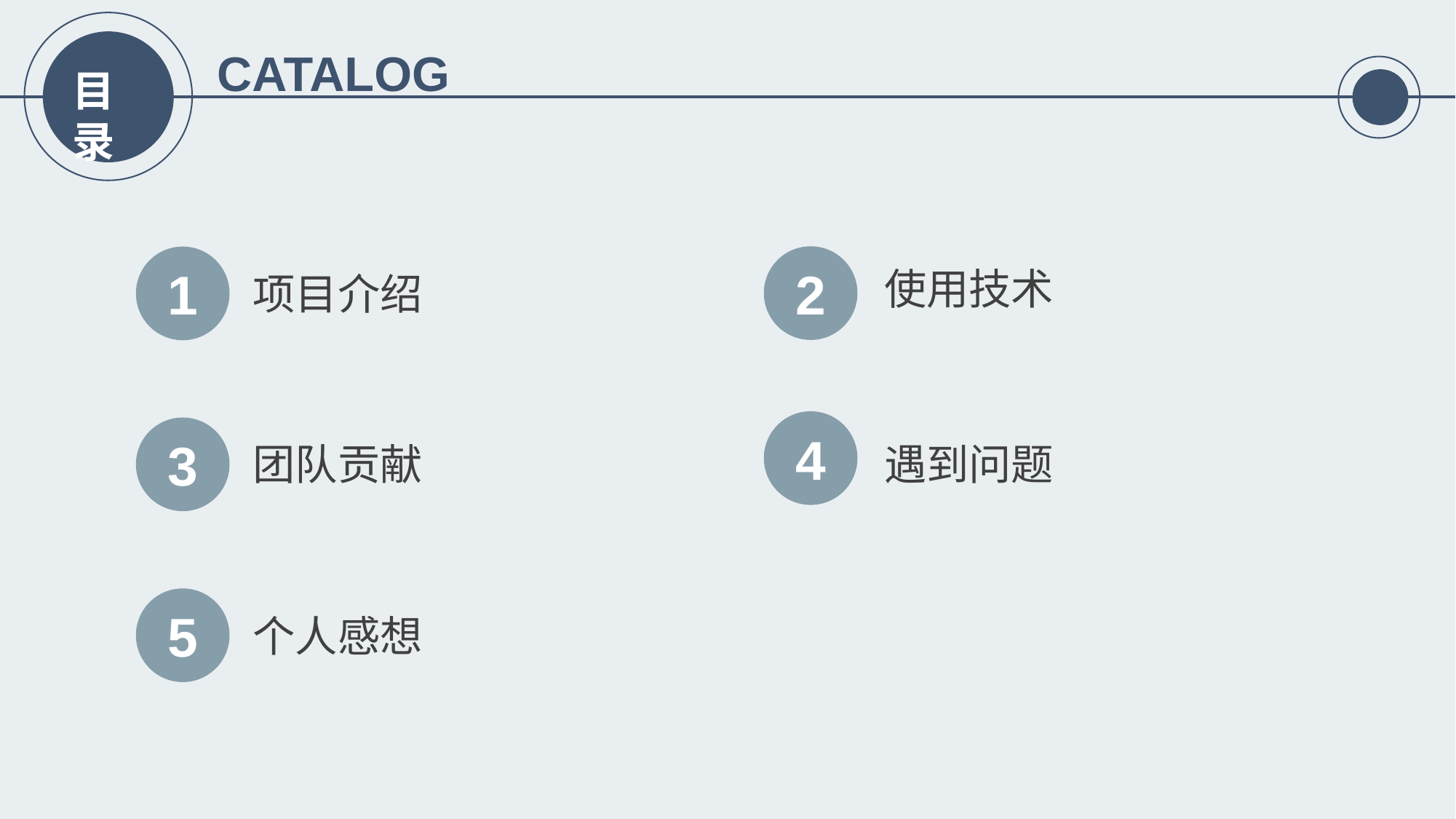

CATALOG

目录

2
1
使用技术
项目介绍
4
3
团队贡献
遇到问题
5
个人感想